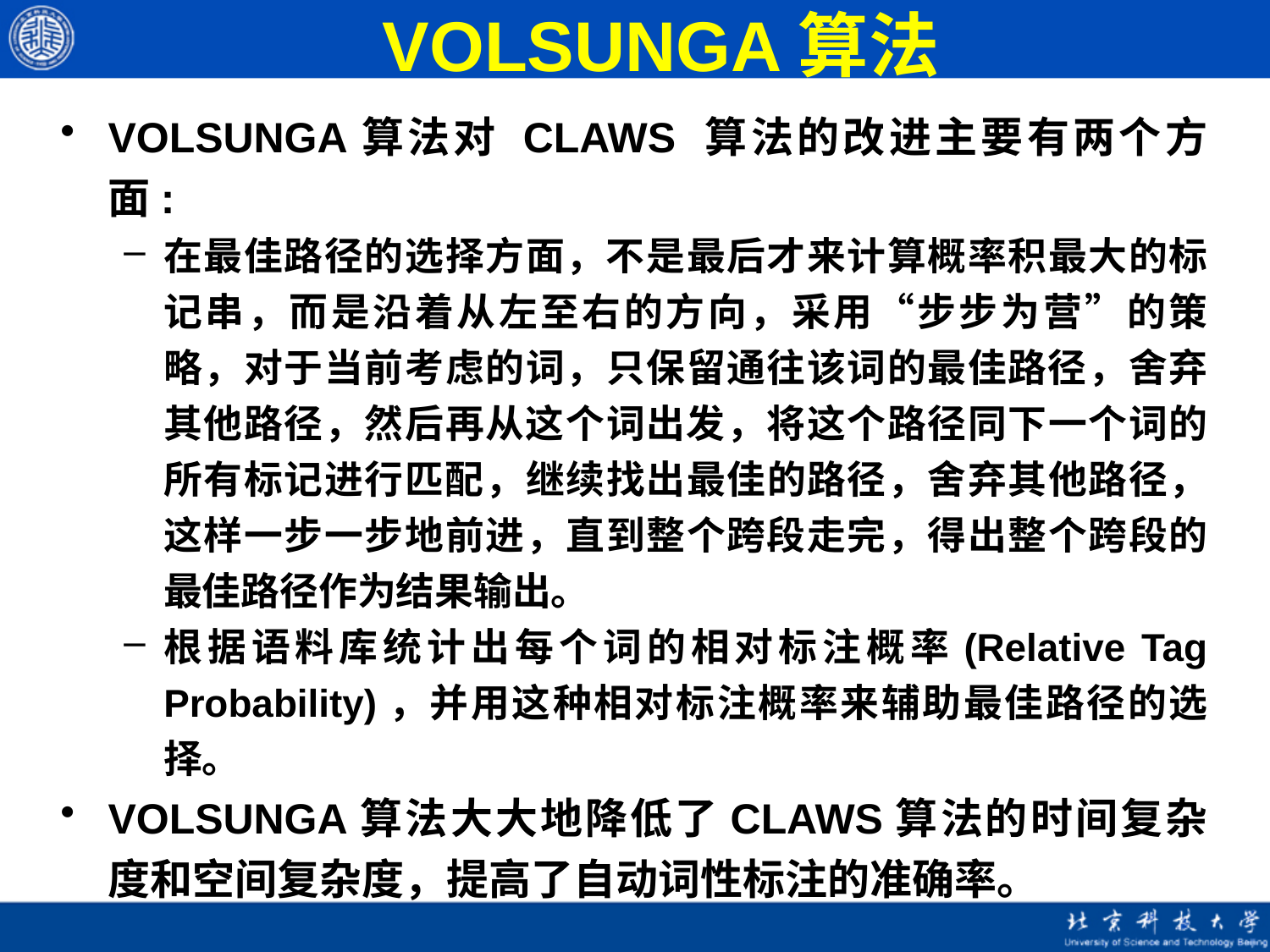

# VOLSUNGA算法
VOLSUNGA算法对 CLAWS 算法的改进主要有两个方面:
在最佳路径的选择方面，不是最后才来计算概率积最大的标记串，而是沿着从左至右的方向，采用“步步为营”的策略，对于当前考虑的词，只保留通往该词的最佳路径，舍弃其他路径，然后再从这个词出发，将这个路径同下一个词的所有标记进行匹配，继续找出最佳的路径，舍弃其他路径，这样一步一步地前进，直到整个跨段走完，得出整个跨段的最佳路径作为结果输出。
根据语料库统计出每个词的相对标注概率(Relative Tag Probability)，并用这种相对标注概率来辅助最佳路径的选择。
VOLSUNGA算法大大地降低了CLAWS算法的时间复杂度和空间复杂度，提高了自动词性标注的准确率。

26